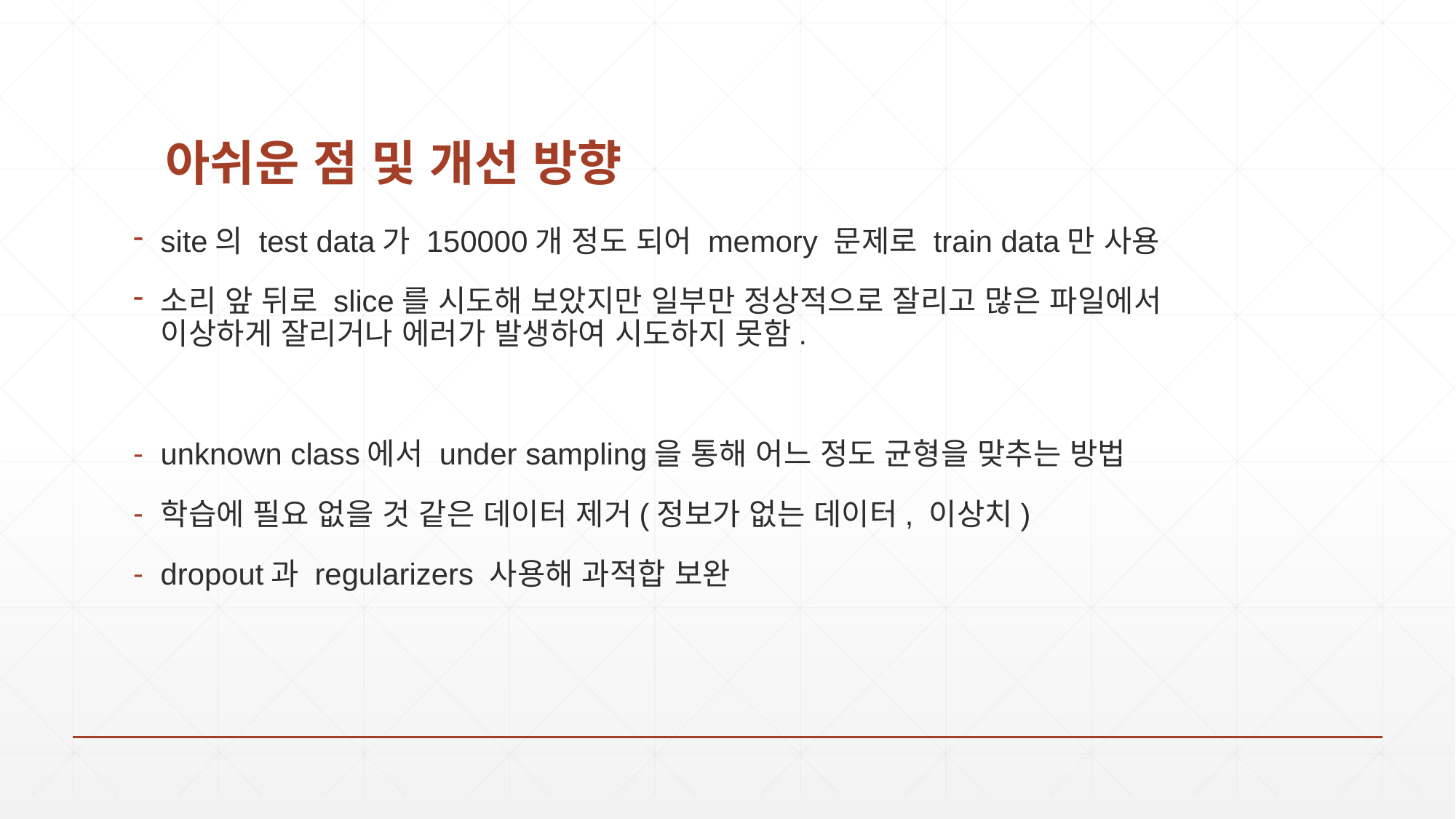

# 아쉬운 점 및 개선 방향
site의 test data가 150000개 정도 되어 memory 문제로 train data만 사용
소리 앞 뒤로 slice를 시도해 보았지만 일부만 정상적으로 잘리고 많은 파일에서 이상하게 잘리거나 에러가 발생하여 시도하지 못함.

unknown class에서 under sampling을 통해 어느 정도 균형을 맞추는 방법
학습에 필요 없을 것 같은 데이터 제거(정보가 없는 데이터, 이상치)
dropout과 regularizers 사용해 과적합 보완